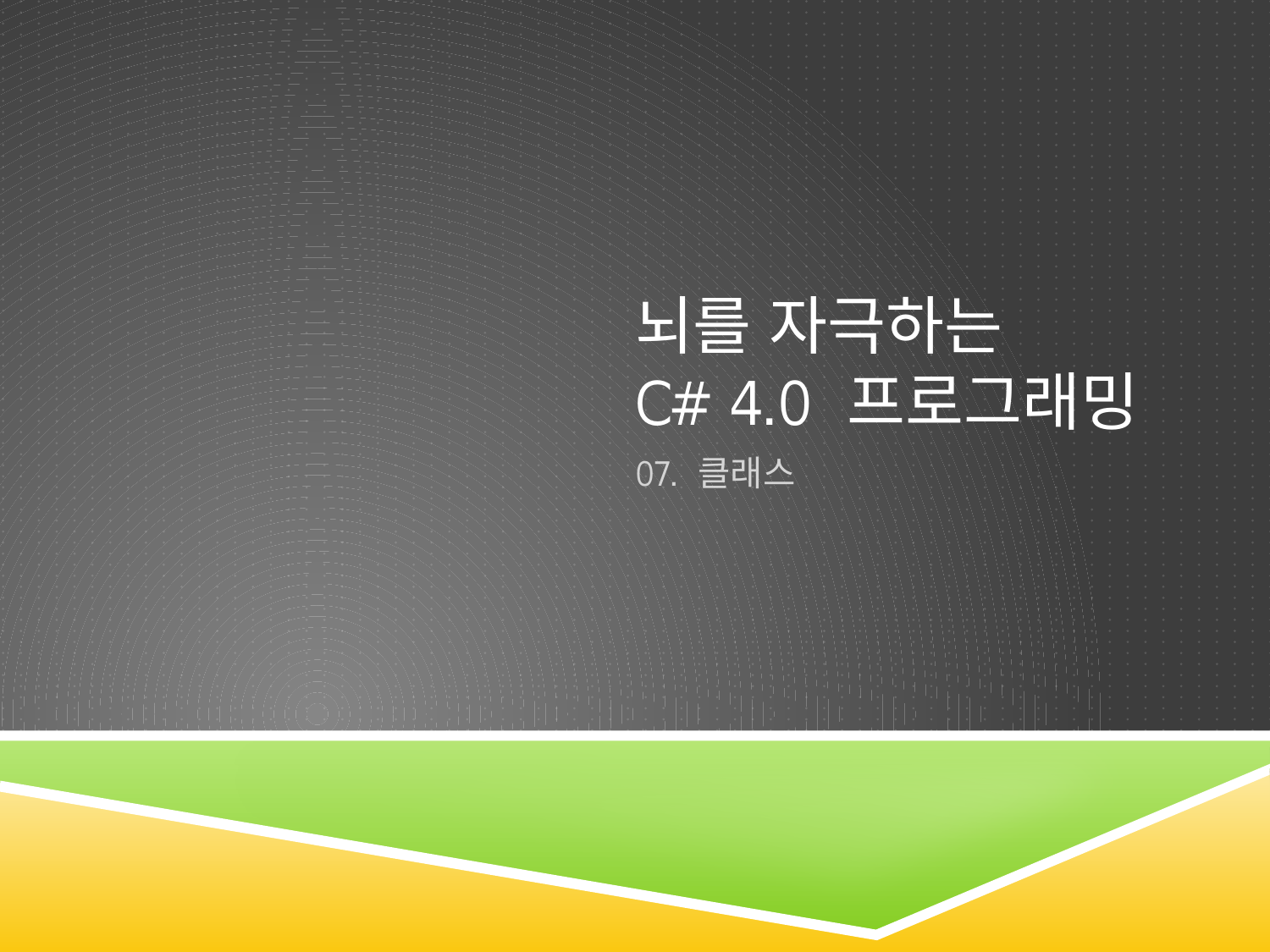

# 뇌를 자극하는 C# 4.0 프로그래밍
07. 클래스